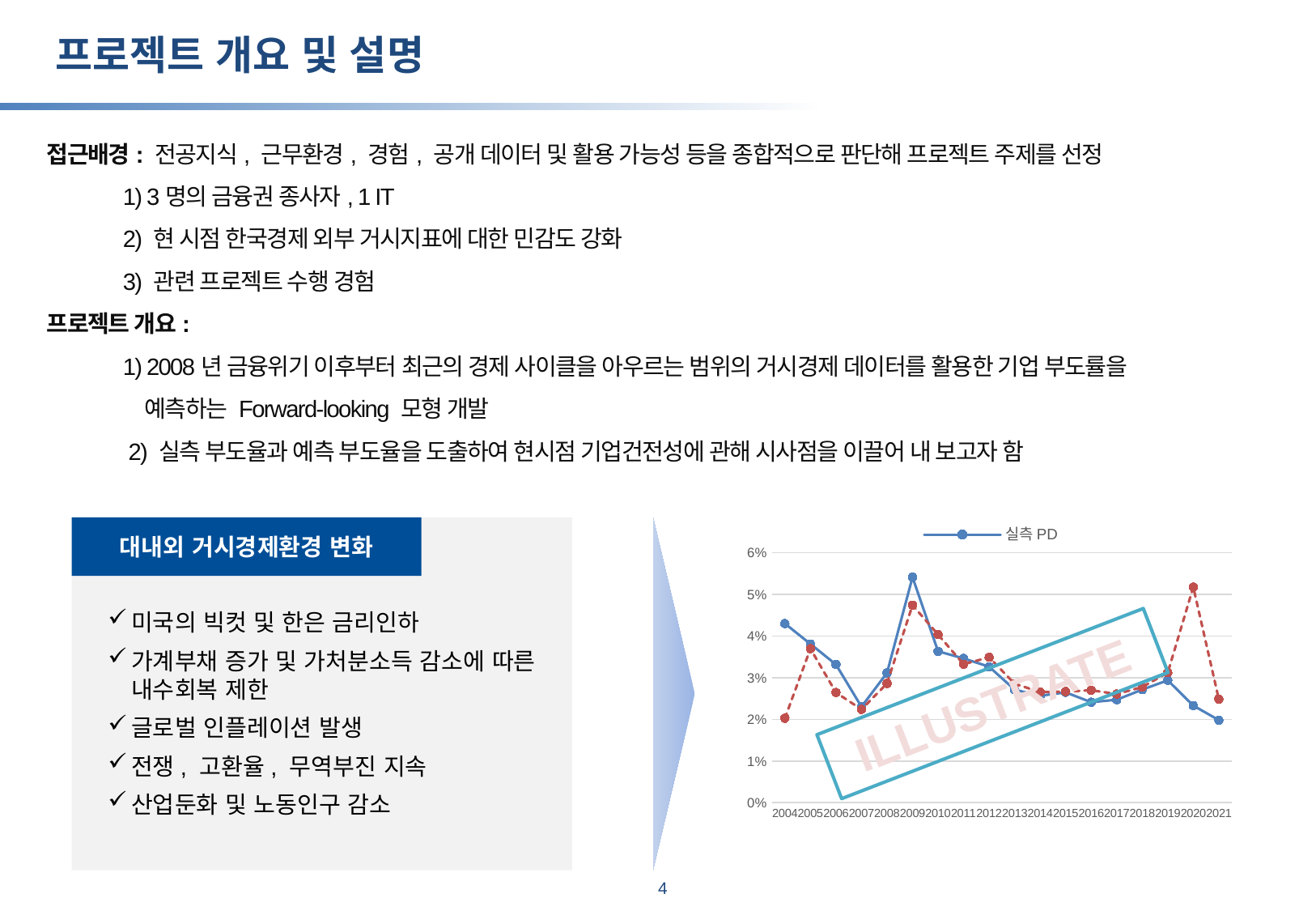

프로젝트 개요 및 설명
접근배경: 전공지식, 근무환경, 경험, 공개 데이터 및 활용 가능성 등을 종합적으로 판단해 프로젝트 주제를 선정
              1) 3명의 금융권 종사자, 1 IT
              2) 현 시점 한국경제 외부 거시지표에 대한 민감도 강화
              3) 관련 프로젝트 수행 경험
프로젝트 개요:
              1) 2008년 금융위기 이후부터 최근의 경제 사이클을 아우르는 범위의 거시경제 데이터를 활용한 기업 부도률을
                 예측하는 Forward-looking 모형 개발
               2) 실측 부도율과 예측 부도율을 도출하여 현시점 기업건전성에 관해 시사점을 이끌어 내 보고자 함

미국의 빅컷 및 한은 금리인하
가계부채 증가 및 가처분소득 감소에 따른 내수회복 제한
글로벌 인플레이션 발생
전쟁, 고환율, 무역부진 지속
산업둔화 및 노동인구 감소
대내외 거시경제환경 변화

### Chart

| Category | 실측PD | 예측PD |
|---|---|---|
| 2004 | 0.0429918639053254 | 0.0202658351571466 |
| 2005 | 0.038096879848302 | 0.0369645553730964 |
| 2006 | 0.0331600907693434 | 0.0264528446063793 |
| 2007 | 0.023005698005698 | 0.0223849871072387 |
| 2008 | 0.0311584719885337 | 0.0286149266292084 |
| 2009 | 0.0541298639293388 | 0.0474169410053183 |
| 2010 | 0.036340316374519 | 0.0403548140223907 |
| 2011 | 0.0346195456184638 | 0.0332410250310065 |
| 2012 | 0.0326461484552941 | 0.034878640592528 |
| 2013 | 0.0271270718232044 | 0.0285602605515364 |
| 2014 | 0.0256423566052427 | 0.0265367780030799 |
| 2015 | 0.0264857580967427 | 0.0266771276993207 |
| 2016 | 0.0241036317372195 | 0.0269902878159622 |
| 2017 | 0.0247024661568034 | 0.0260850177639116 |
| 2018 | 0.0271410232899321 | 0.0277568592314974 |
| 2019 | 0.0293787616035907 | 0.0312054353098473 |
| 2020 | 0.0232878026934519 | 0.0517588547820563 |
| 2021 | 0.019816188818662 | 0.024869157927802 |
ILLUSTRATE